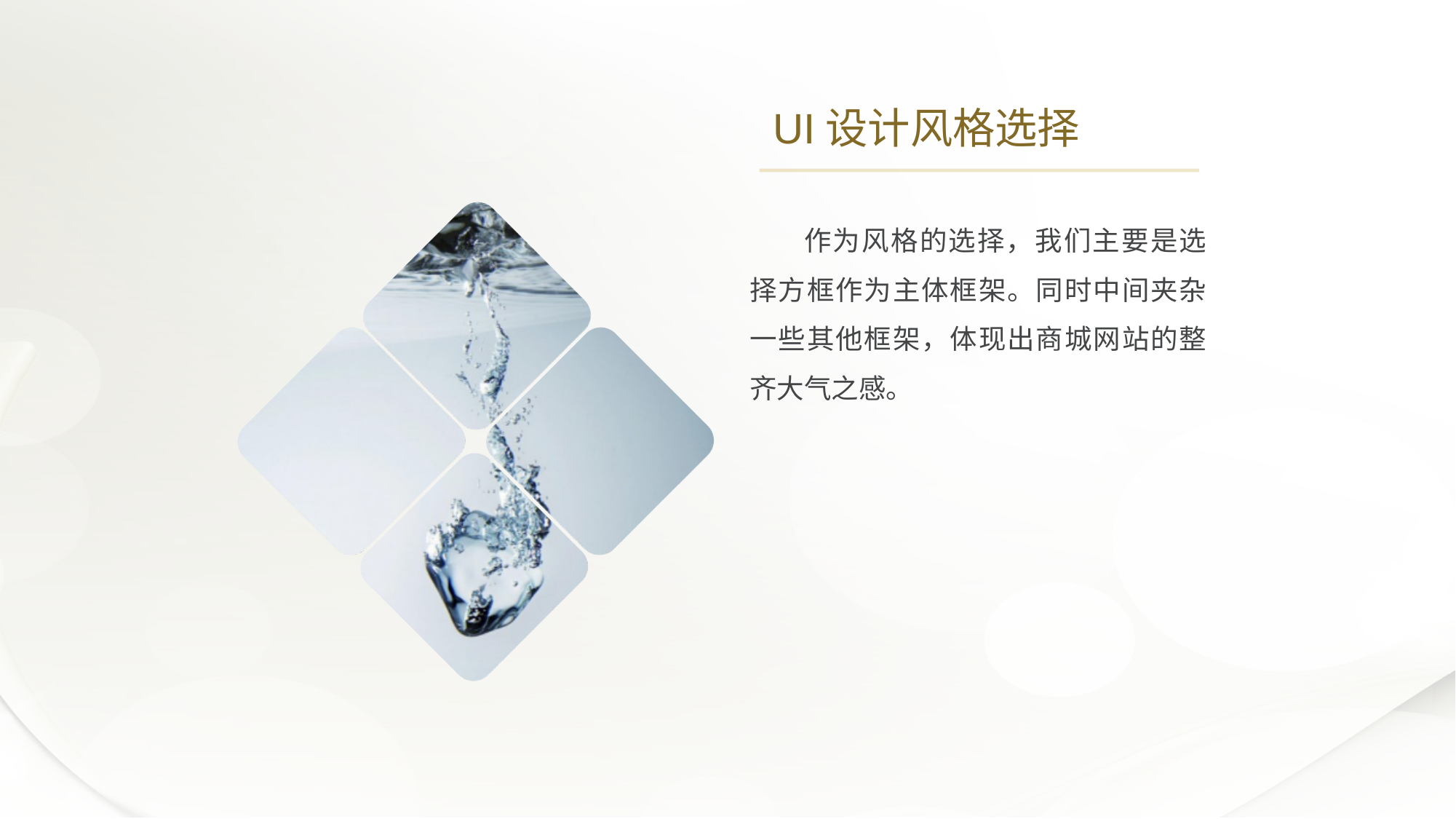

UI设计风格选择。。。

作为风格的选择，我们主要是选择方框作为主体框架。同时中间夹杂一些其他框架，体现出商城网站的整齐大气之感。